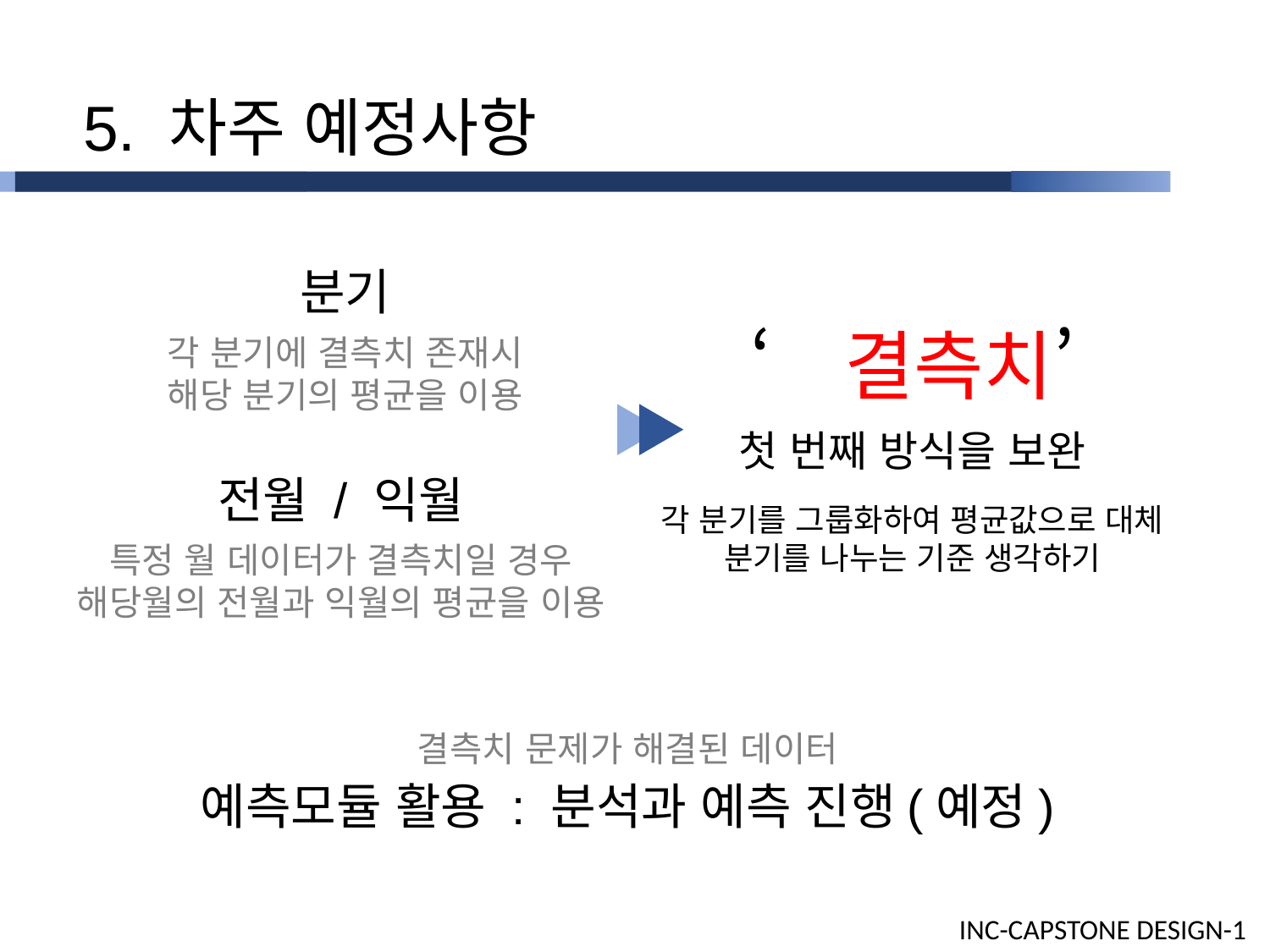

5. 차주 예정사항
분기

각 분기에 결측치 존재시
해당 분기의 평균을 이용
‘결측치’

첫 번째 방식을 보완

각 분기를 그룹화하여 평균값으로 대체
분기를 나누는 기준 생각하기
전월 / 익월

특정 월 데이터가 결측치일 경우
해당월의 전월과 익월의 평균을 이용
결측치 문제가 해결된 데이터

예측모듈 활용 : 분석과 예측 진행(예정)